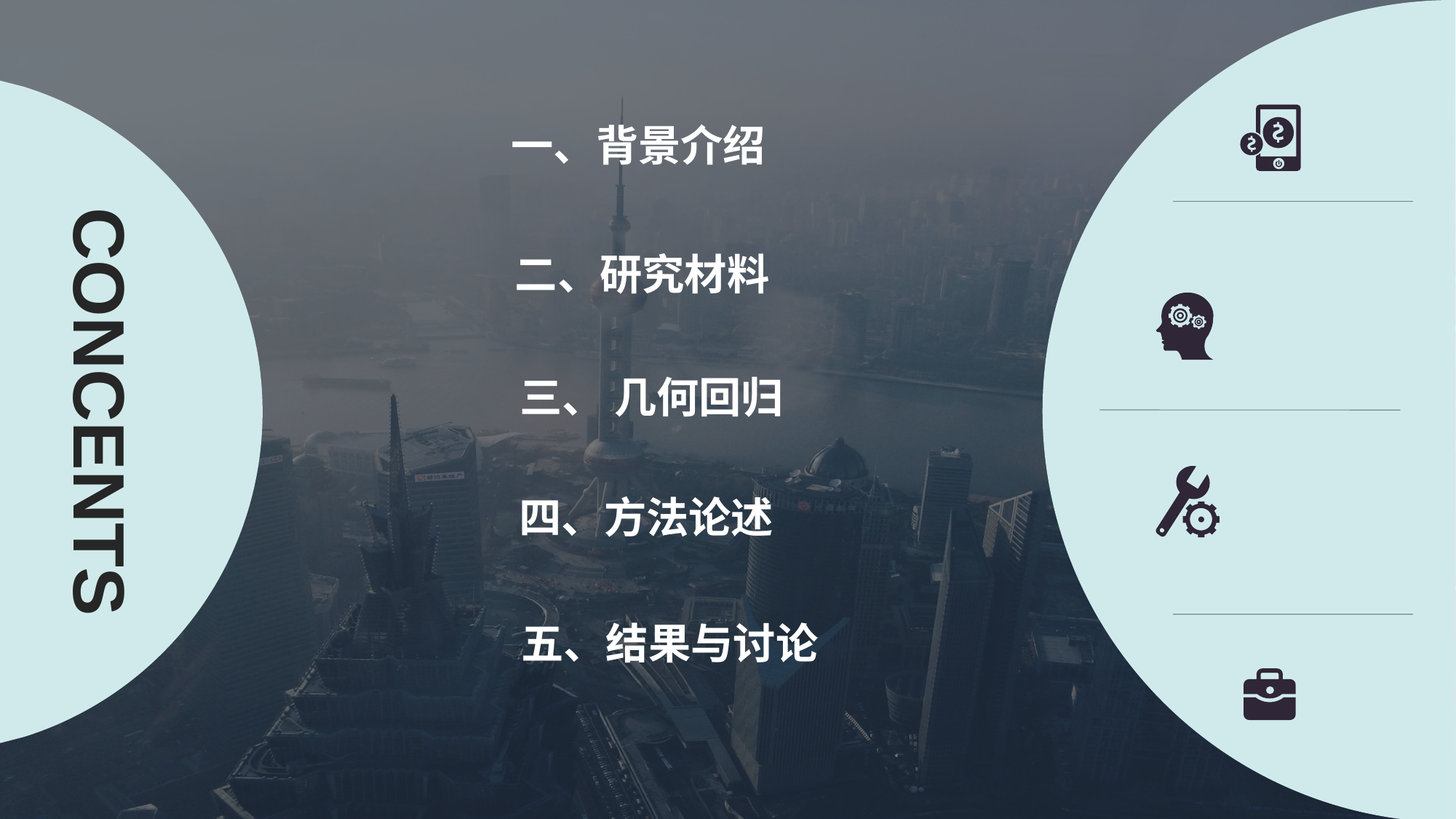

一、背景介绍

二、研究材料

CONCENTS
三、 几何回归

四、方法论述
五、结果与讨论